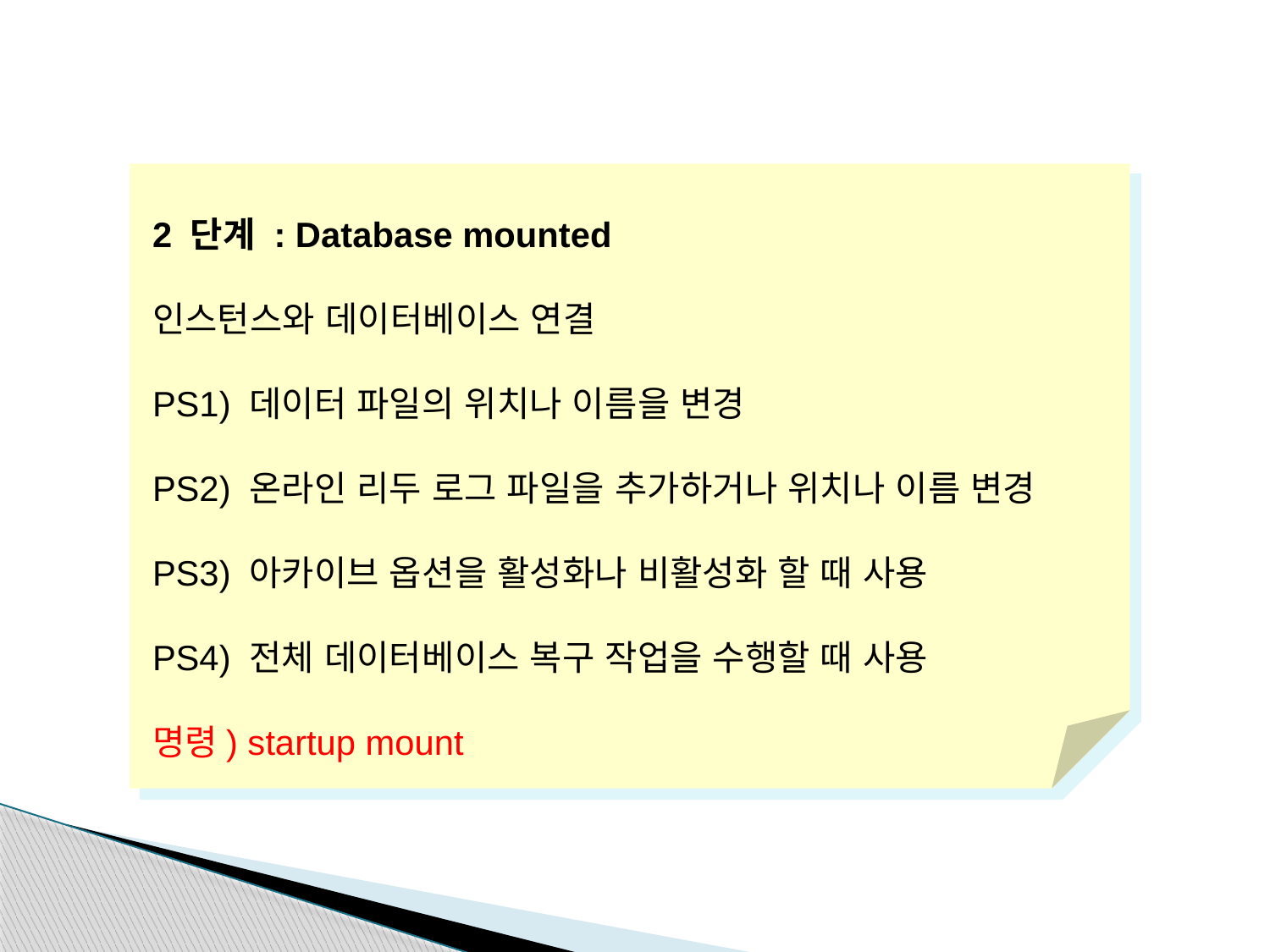

2 단계 : Database mounted
인스턴스와 데이터베이스 연결
PS1) 데이터 파일의 위치나 이름을 변경
PS2) 온라인 리두 로그 파일을 추가하거나 위치나 이름 변경
PS3) 아카이브 옵션을 활성화나 비활성화 할 때 사용
PS4) 전체 데이터베이스 복구 작업을 수행할 때 사용
명령) startup mount